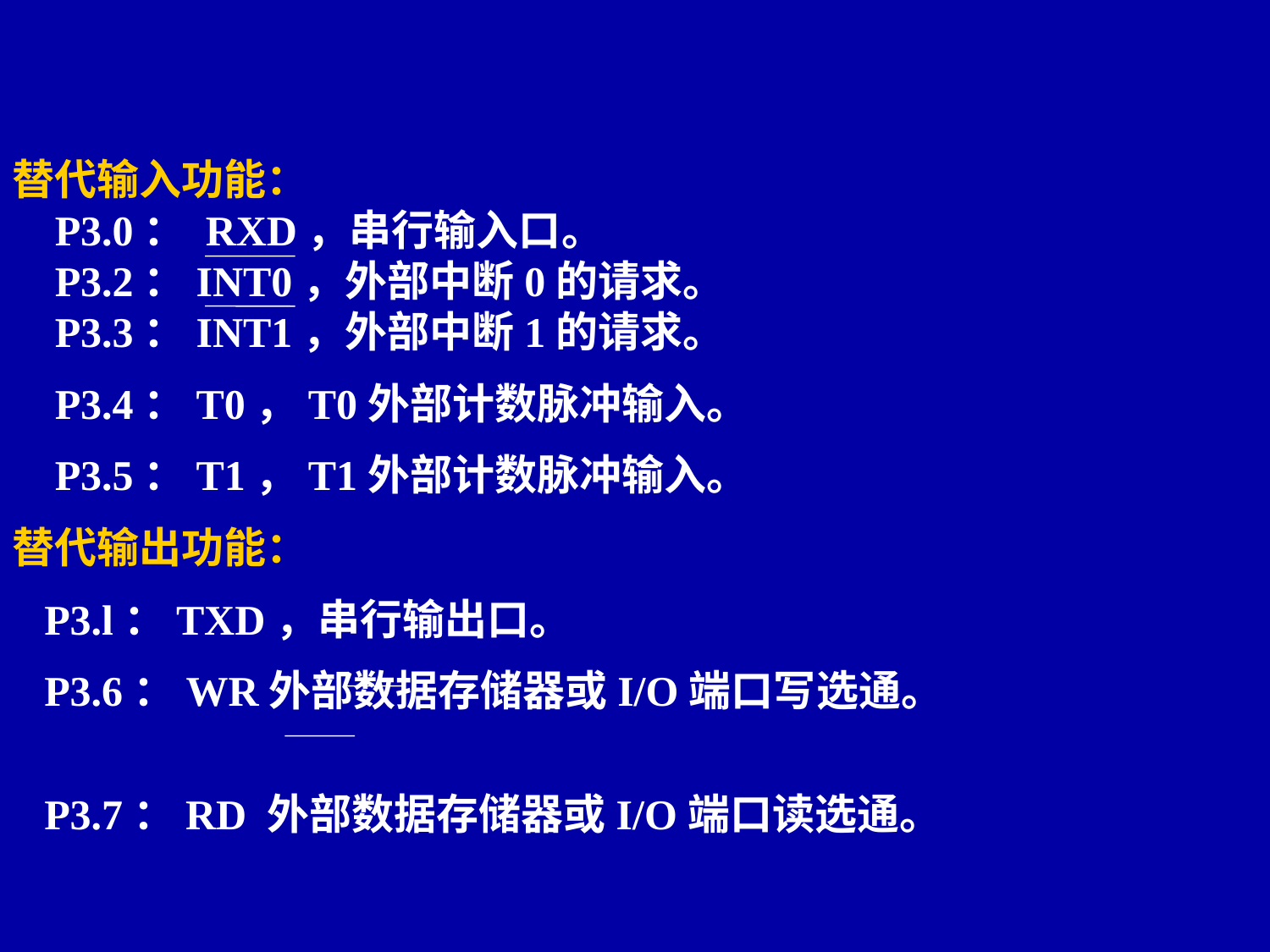

替代输入功能：
    P3.0： RXD，串行输入口。
    P3.2：INT0，外部中断0的请求。
    P3.3：INT1，外部中断1的请求。
    P3.4：T0，T0外部计数脉冲输入。
    P3.5：T1，T1外部计数脉冲输入。
替代输出功能：
   P3.l：TXD，串行输出口。
   P3.6：WR外部数据存储器或I/O端口写选通。
   P3.7：RD 外部数据存储器或I/O端口读选通。